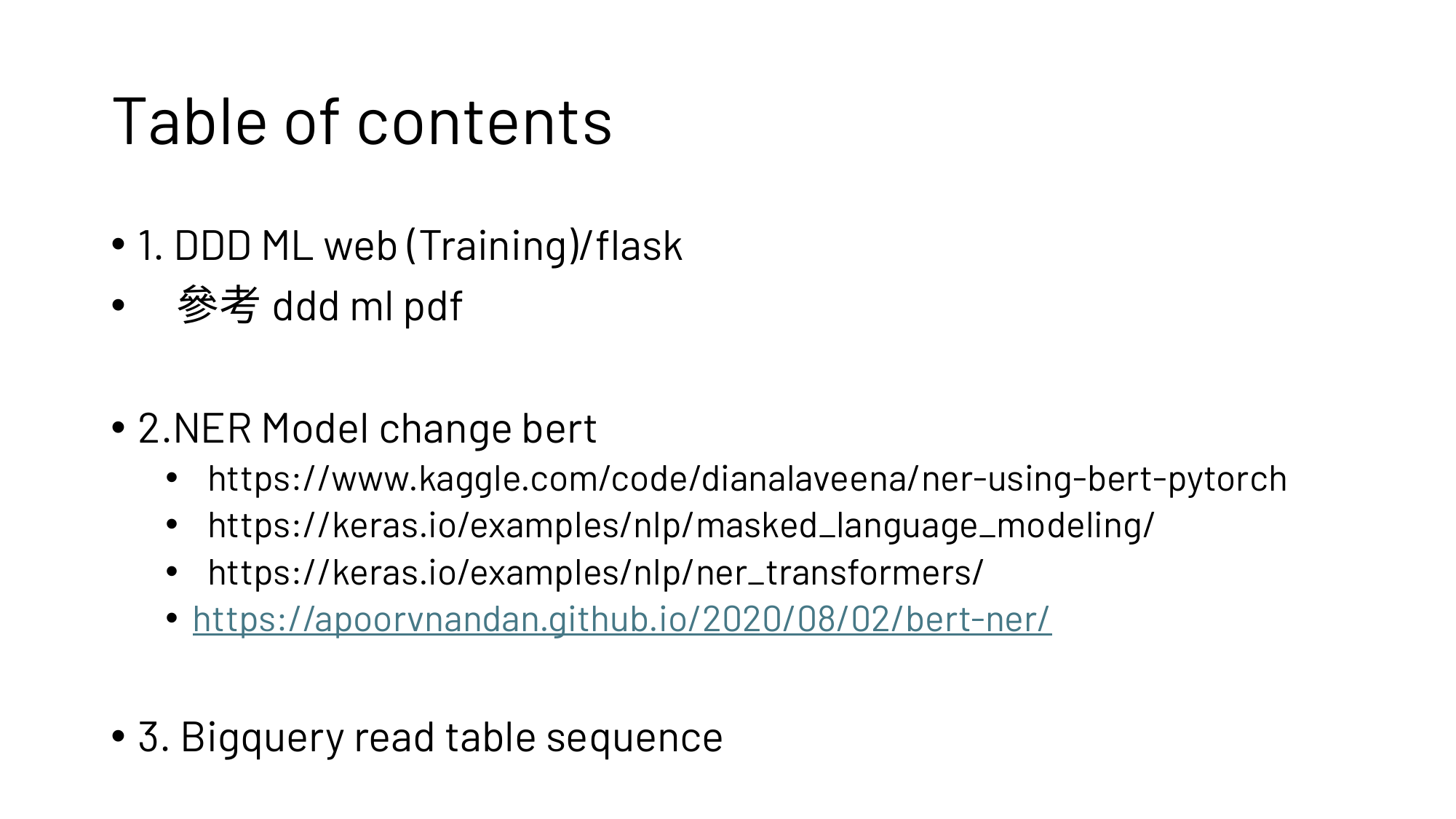

# Table of contents
1. DDD ML web (Training)/flask
   參考ddd ml pdf

2.NER Model change bert
  https://www.kaggle.com/code/dianalaveena/ner-using-bert-pytorch
  https://keras.io/examples/nlp/masked_language_modeling/
  https://keras.io/examples/nlp/ner_transformers/
https://apoorvnandan.github.io/2020/08/02/bert-ner/

3. Bigquery read table sequence